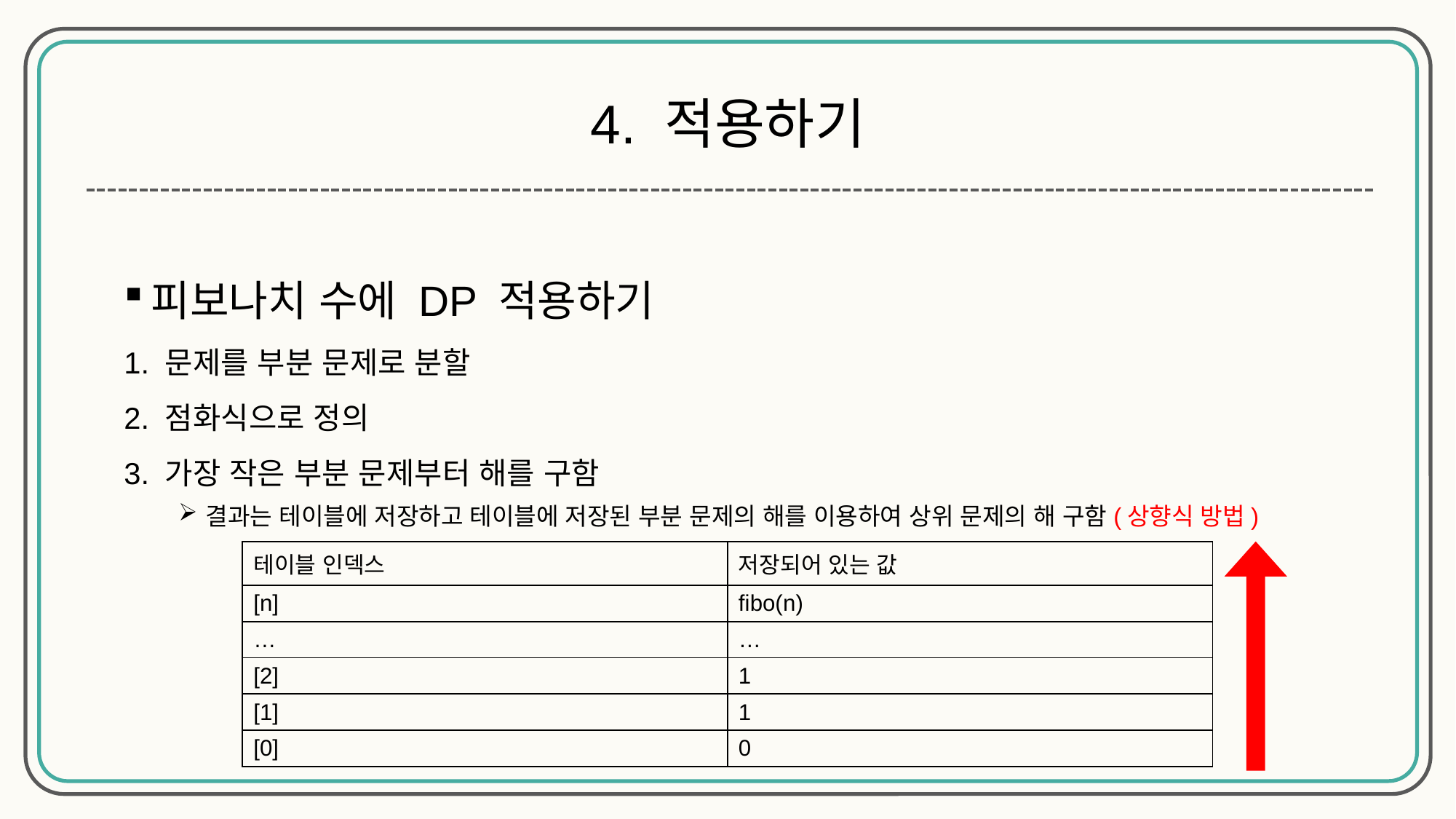

4. 적용하기
피보나치 수에 DP 적용하기
문제를 부분 문제로 분할
점화식으로 정의
가장 작은 부분 문제부터 해를 구함
결과는 테이블에 저장하고 테이블에 저장된 부분 문제의 해를 이용하여 상위 문제의 해 구함(상향식 방법)
| 테이블 인덱스 | 저장되어 있는 값 |
| --- | --- |
| [n] | fibo(n) |
| … | … |
| [2] | 1 |
| [1] | 1 |
| [0] | 0 |